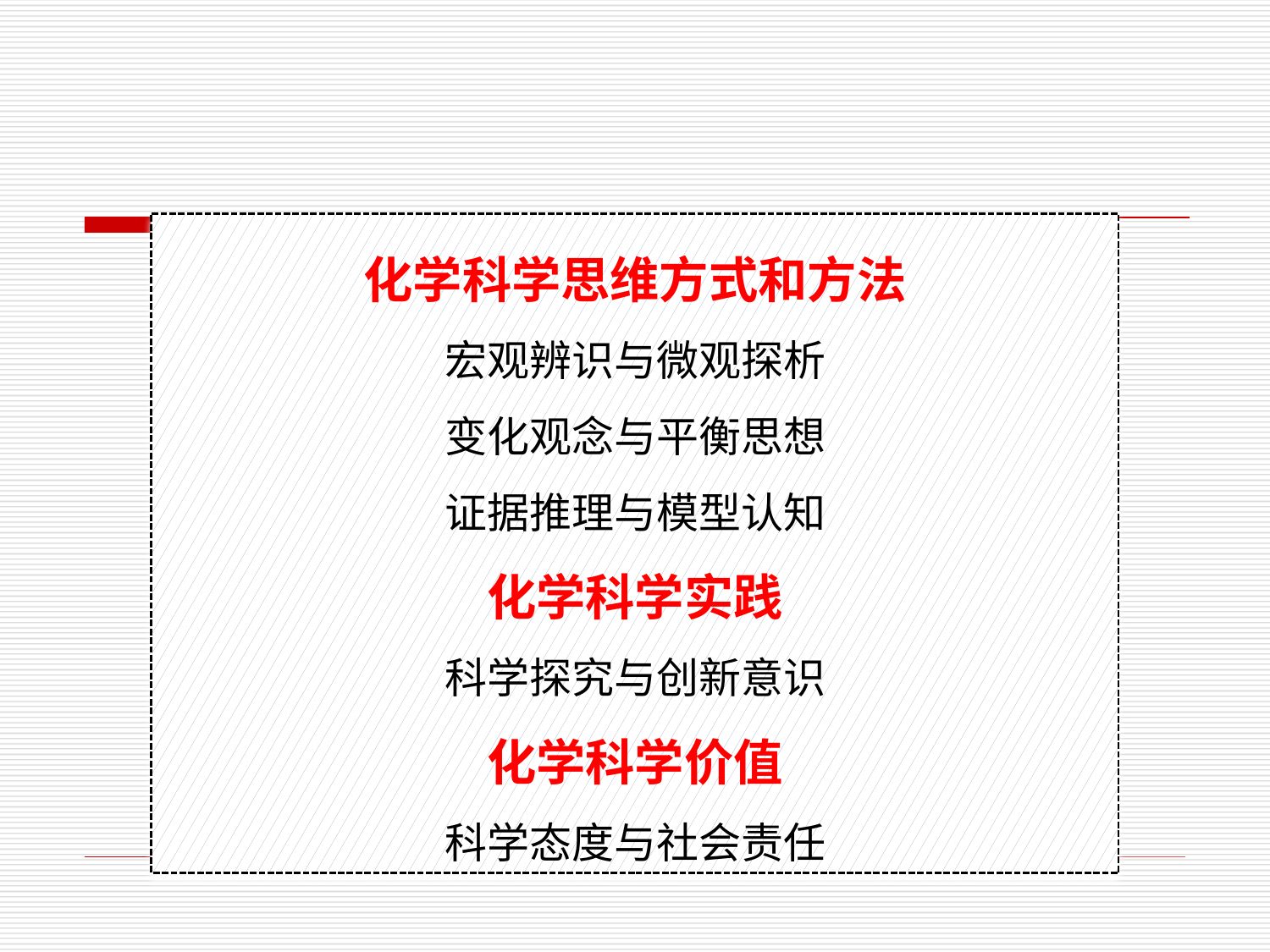

化学科学思维方式和方法
宏观辨识与微观探析
变化观念与平衡思想
证据推理与模型认知
化学科学实践
科学探究与创新意识
化学科学价值
科学态度与社会责任